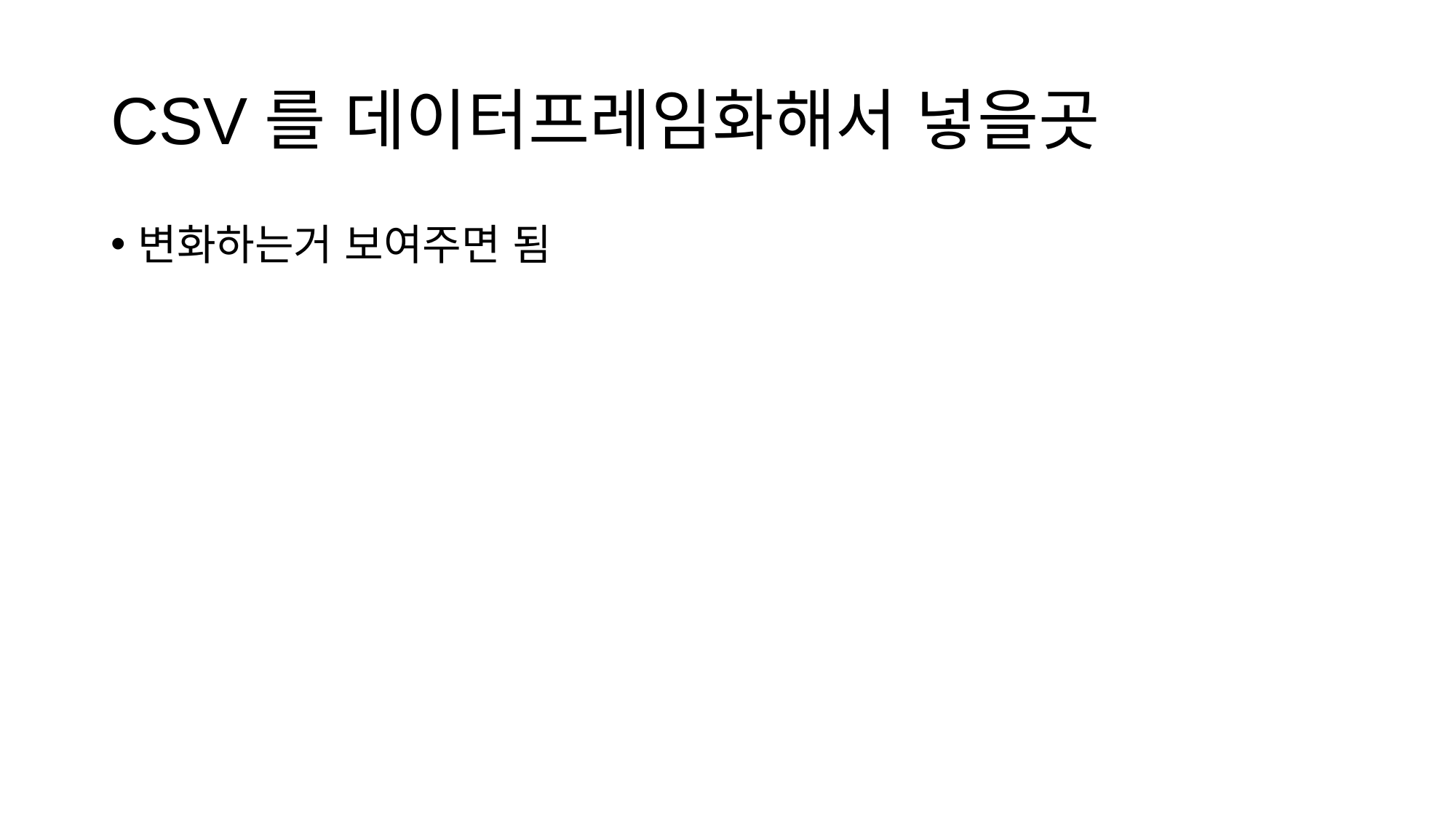

# CSV를 데이터프레임화해서 넣을곳
변화하는거 보여주면 됨